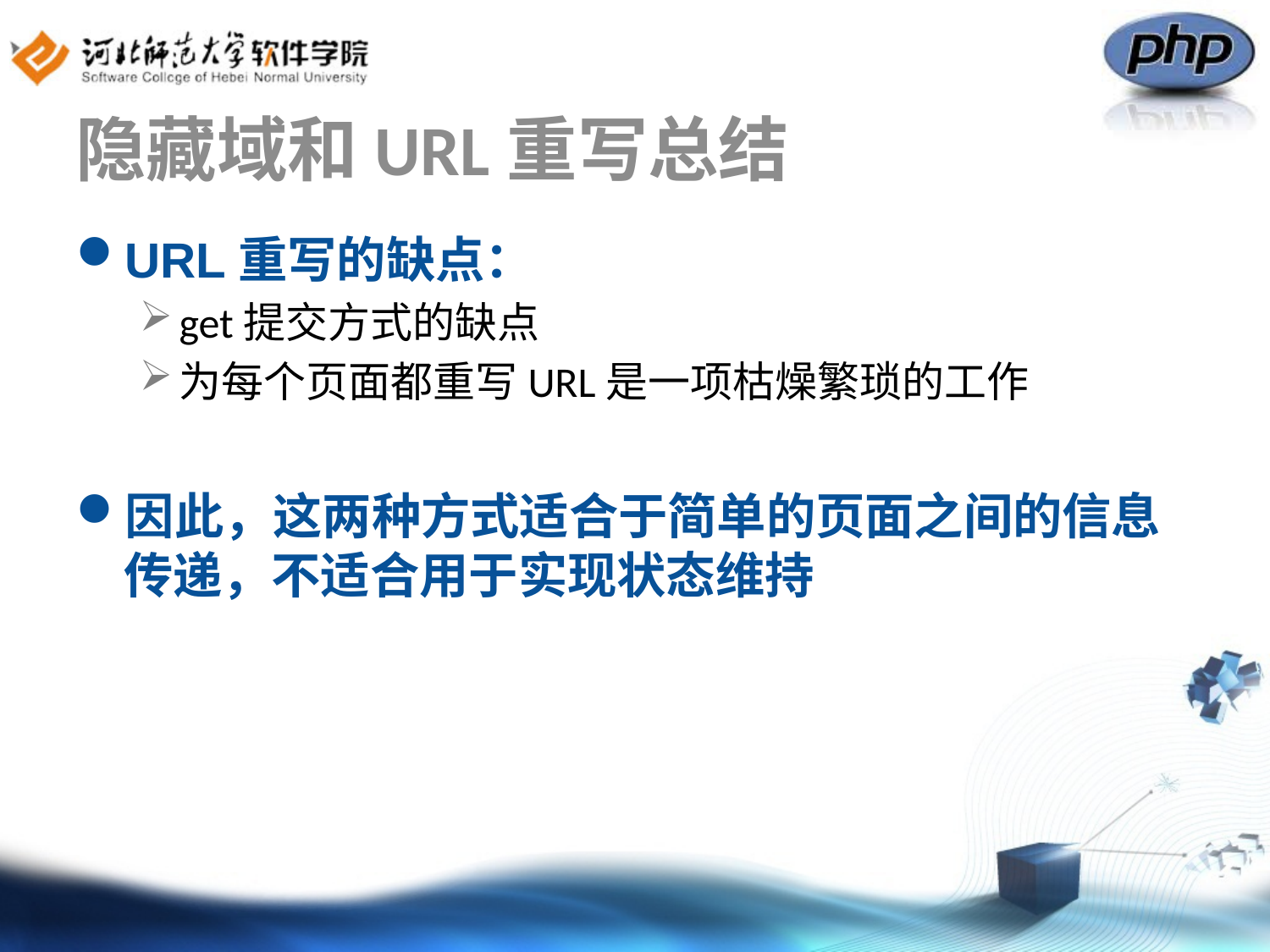

# 隐藏域和URL重写总结
URL重写的缺点：
get提交方式的缺点
为每个页面都重写URL是一项枯燥繁琐的工作

因此，这两种方式适合于简单的页面之间的信息传递，不适合用于实现状态维持